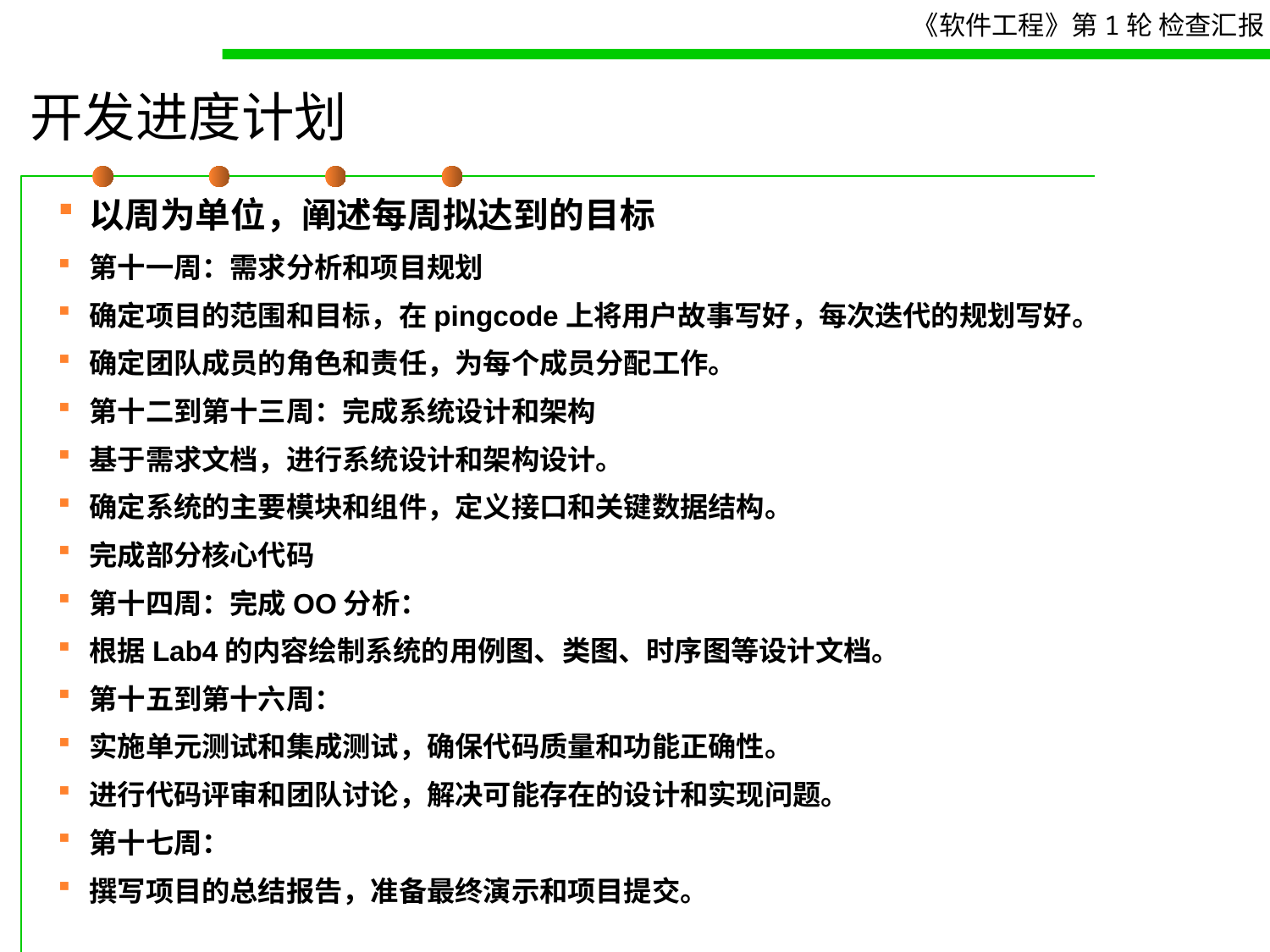

# 开发进度计划
以周为单位，阐述每周拟达到的目标
第十一周：需求分析和项目规划
确定项目的范围和目标，在pingcode上将用户故事写好，每次迭代的规划写好。
确定团队成员的角色和责任，为每个成员分配工作。
第十二到第十三周：完成系统设计和架构
基于需求文档，进行系统设计和架构设计。
确定系统的主要模块和组件，定义接口和关键数据结构。
完成部分核心代码
第十四周：完成OO分析：
根据Lab4的内容绘制系统的用例图、类图、时序图等设计文档。
第十五到第十六周：
实施单元测试和集成测试，确保代码质量和功能正确性。
进行代码评审和团队讨论，解决可能存在的设计和实现问题。
第十七周：
撰写项目的总结报告，准备最终演示和项目提交。